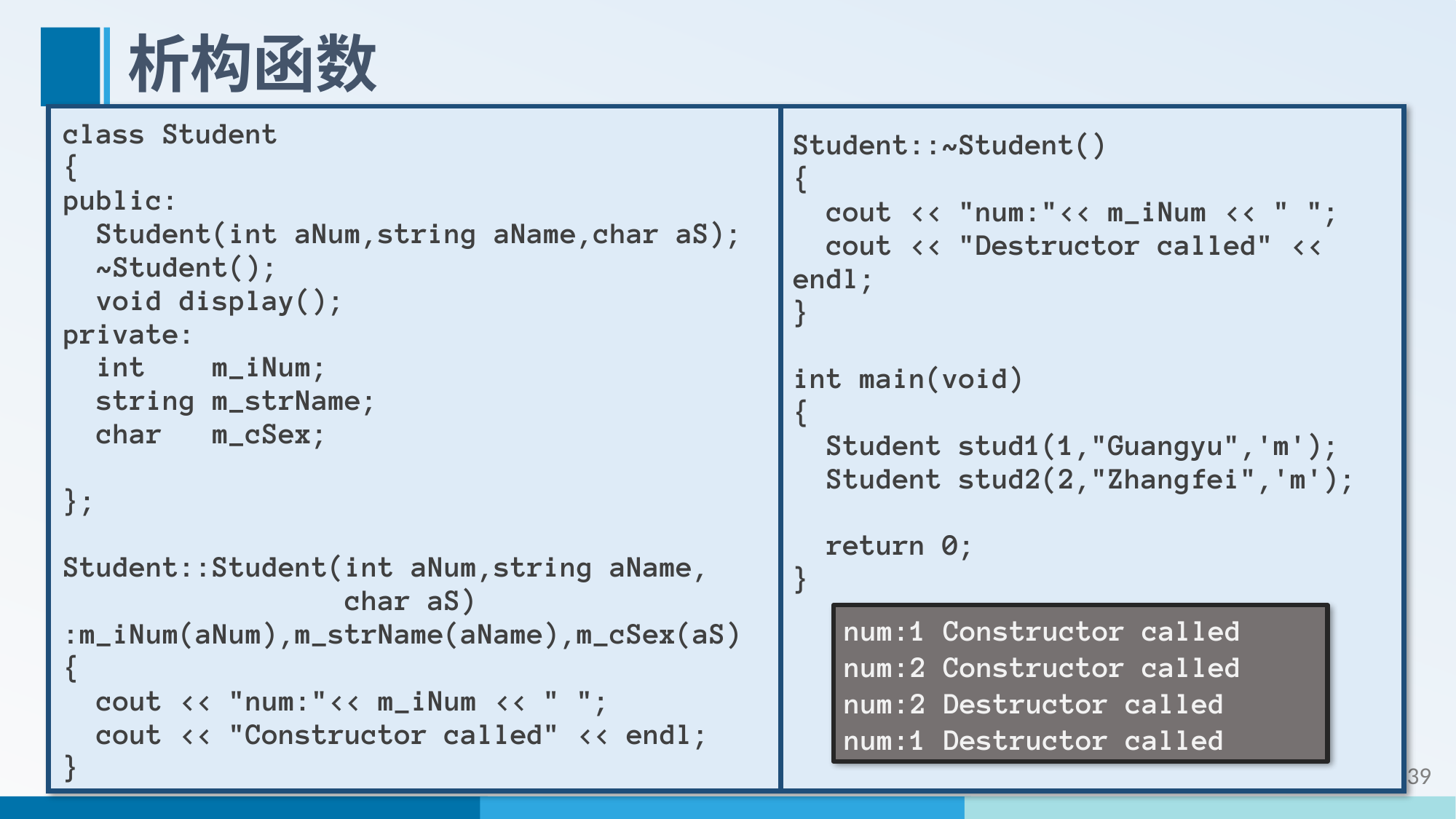

# 析构函数

class Student
{
public:
  Student(int aNum,string aName,char aS);
  ~Student();
  void display();
private:
  int    m_iNum;
  string m_strName;
  char   m_cSex;

};

Student::Student(int aNum,string aName,
                 char aS)
:m_iNum(aNum),m_strName(aName),m_cSex(aS)
{
  cout << "num:"<< m_iNum << " ";
  cout << "Constructor called" << endl;
}
Student::~Student()
{
  cout << "num:"<< m_iNum << " ";
  cout << "Destructor called" << endl;
}

int main(void)
{
  Student stud1(1,"Guangyu",'m');
  Student stud2(2,"Zhangfei",'m');

  return 0;
}
num:1 Constructor called
num:2 Constructor called
num:2 Destructor called
num:1 Destructor called